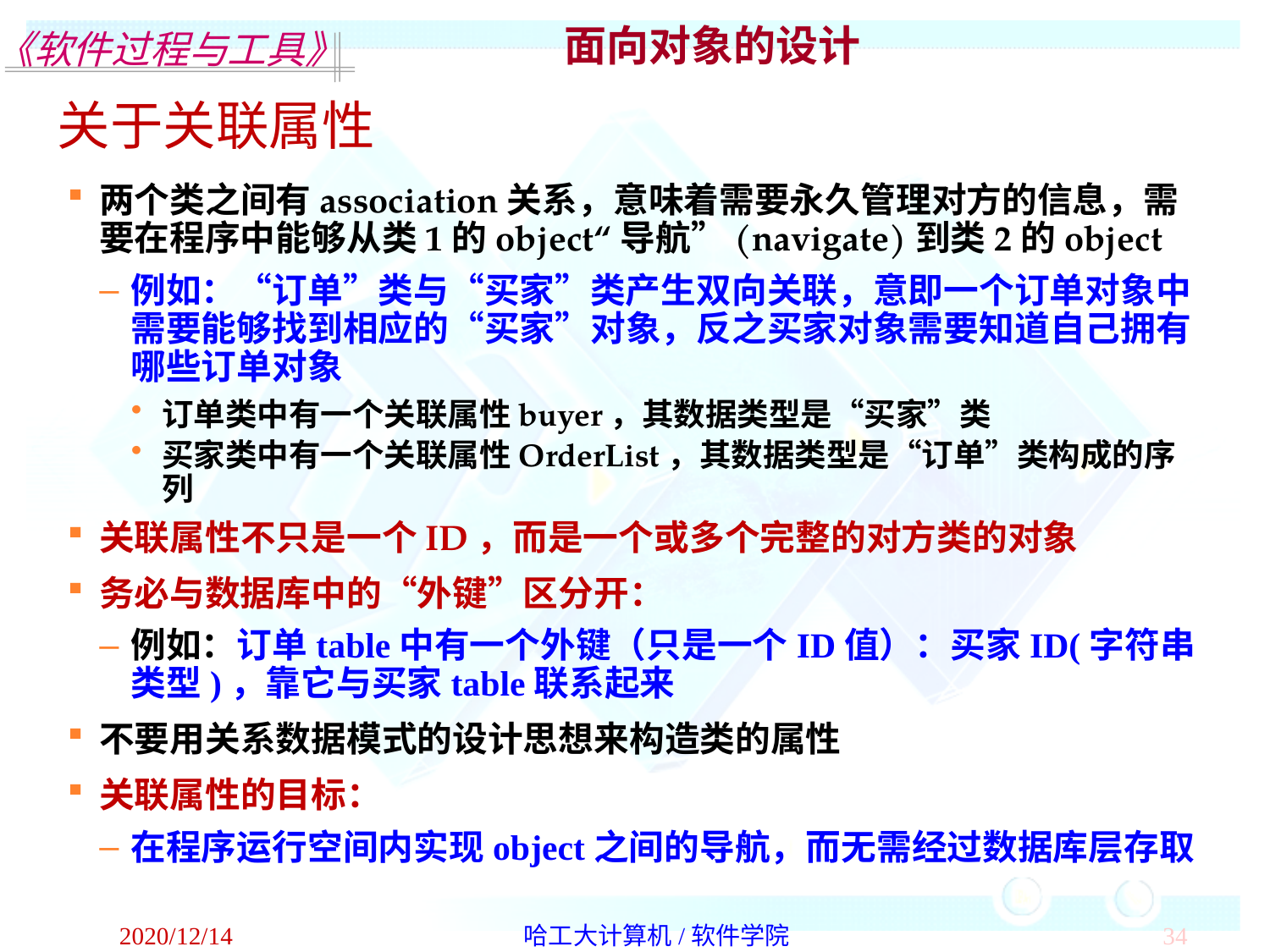

面向对象的设计
关于关联属性
两个类之间有association关系，意味着需要永久管理对方的信息，需要在程序中能够从类1的object“导航”(navigate)到类2的object
例如：“订单”类与“买家”类产生双向关联，意即一个订单对象中需要能够找到相应的“买家”对象，反之买家对象需要知道自己拥有哪些订单对象
订单类中有一个关联属性buyer，其数据类型是“买家”类
买家类中有一个关联属性OrderList，其数据类型是“订单”类构成的序列
关联属性不只是一个ID，而是一个或多个完整的对方类的对象
务必与数据库中的“外键”区分开：
例如：订单table中有一个外键（只是一个ID值）：买家ID(字符串类型)，靠它与买家table联系起来
不要用关系数据模式的设计思想来构造类的属性
关联属性的目标：
在程序运行空间内实现object之间的导航，而无需经过数据库层存取